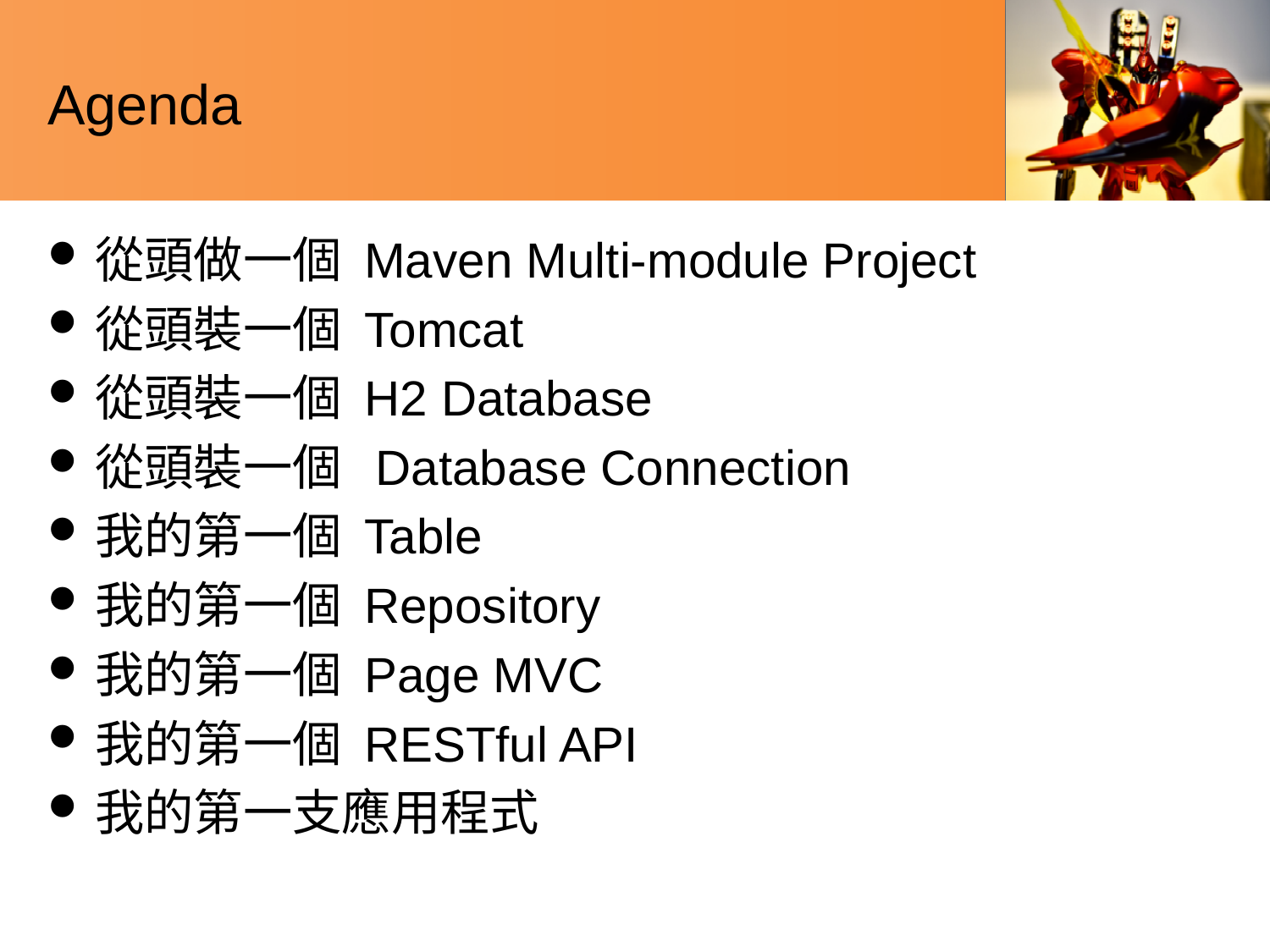

# Agenda
從頭做一個 Maven Multi-module Project
從頭裝一個 Tomcat
從頭裝一個 H2 Database
從頭裝一個  Database Connection
我的第一個 Table
我的第一個 Repository
我的第一個 Page MVC
我的第一個 RESTful API
我的第一支應用程式